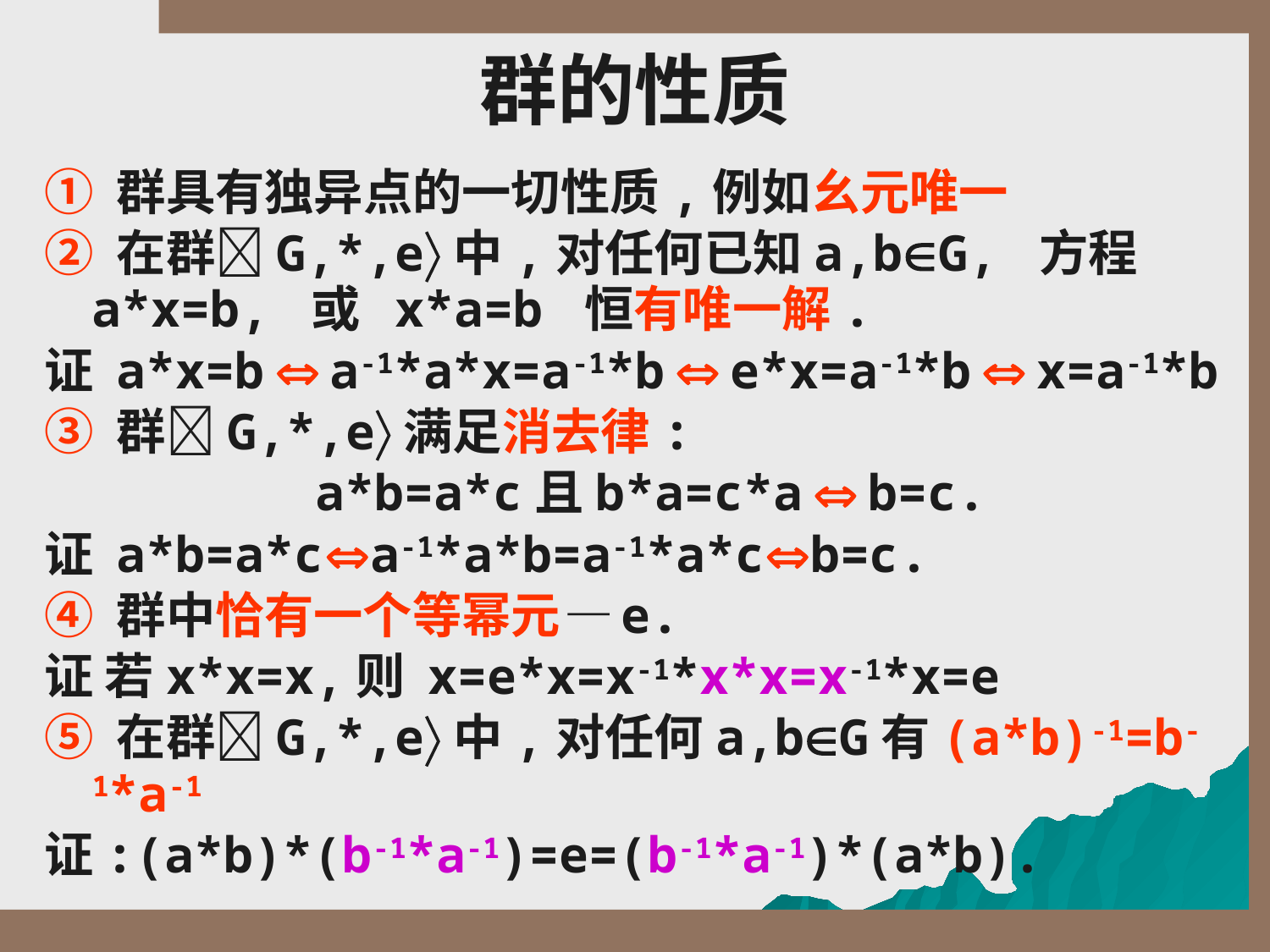

# 群的性质
① 群具有独异点的一切性质,例如幺元唯一.
② 在群〈G,*,e〉中,对任何已知a,b∈G, 方程a*x=b, 或  x*a=b 恒有唯一解.
证 a*x=b ⇔ a-1*a*x=a-1*b ⇔ e*x=a-1*b ⇔ x=a-1*b
③ 群〈G,*,e〉满足消去律:
a*b=a*c且b*a=c*a ⇔ b=c.
证 a*b=a*c⇔a-1*a*b=a-1*a*c⇔b=c.
④ 群中恰有一个等幂元 — e.
证 若x*x=x,则 x=e*x=x-1*x*x=x-1*x=e.
⑤ 在群〈G,*,e〉中,对任何a,b∈G有(a*b)-1=b-1*a-1.
证:(a*b)*(b-1*a-1)=e=(b-1*a-1)*(a*b).

58